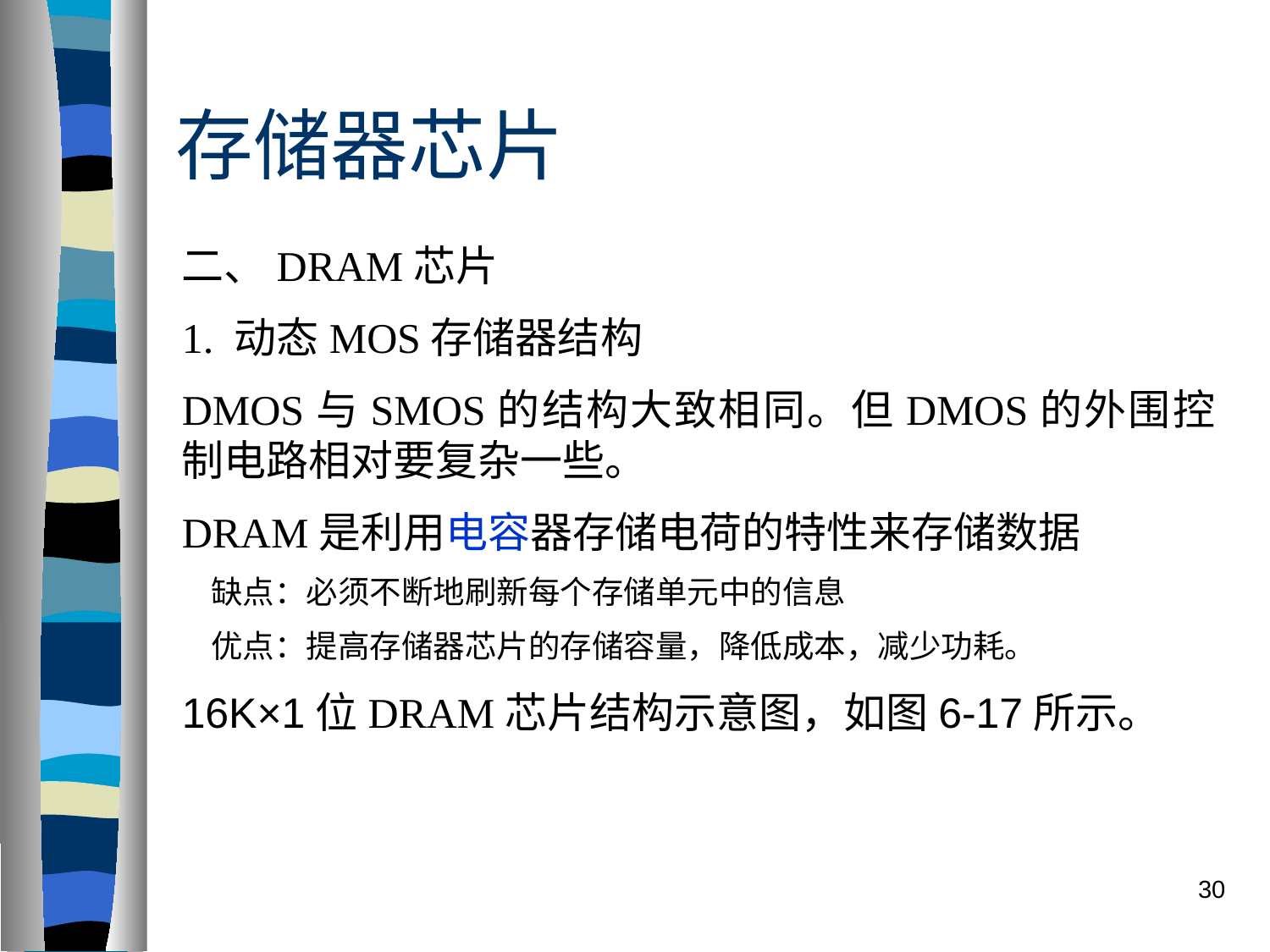

# 存储器芯片
二、DRAM芯片
1. 动态MOS存储器结构
DMOS与SMOS的结构大致相同。但DMOS的外围控制电路相对要复杂一些。
DRAM是利用电容器存储电荷的特性来存储数据
   缺点：必须不断地刷新每个存储单元中的信息
   优点：提高存储器芯片的存储容量，降低成本，减少功耗。
16K×1位DRAM芯片结构示意图，如图6-17所示。

30